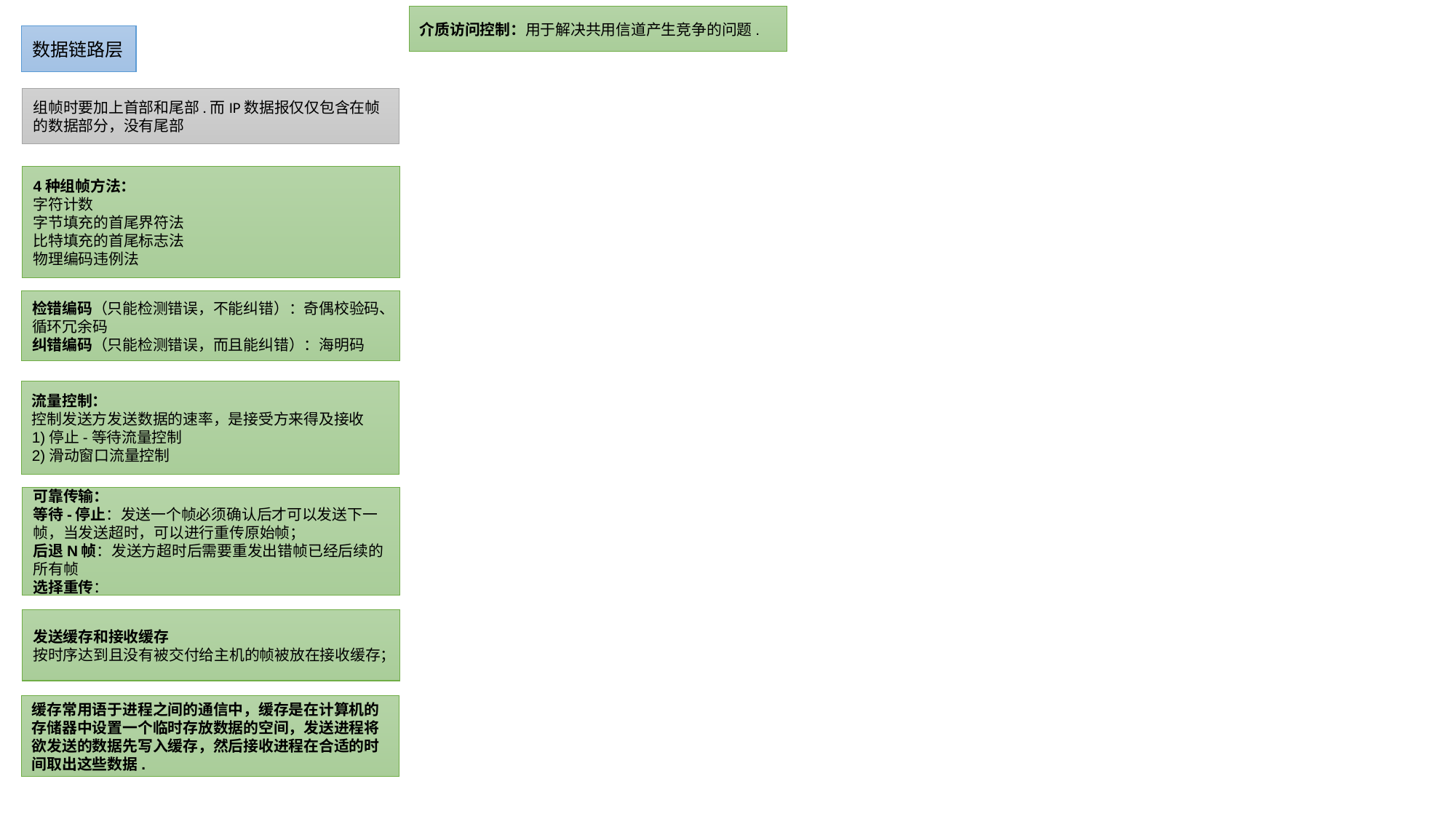

介质访问控制：用于解决共用信道产生竞争的问题.
数据链路层
组帧时要加上首部和尾部.而IP数据报仅仅包含在帧的数据部分，没有尾部
4种组帧方法：
字符计数
字节填充的首尾界符法
比特填充的首尾标志法
物理编码违例法
检错编码（只能检测错误，不能纠错）：奇偶校验码、循环冗余码
纠错编码（只能检测错误，而且能纠错）：海明码
流量控制：
控制发送方发送数据的速率，是接受方来得及接收
1)停止-等待流量控制
2)滑动窗口流量控制
可靠传输：
等待-停止：发送一个帧必须确认后才可以发送下一帧，当发送超时，可以进行重传原始帧；
后退N帧：发送方超时后需要重发出错帧已经后续的所有帧
选择重传：
发送缓存和接收缓存
按时序达到且没有被交付给主机的帧被放在接收缓存；
缓存常用语于进程之间的通信中，缓存是在计算机的存储器中设置一个临时存放数据的空间，发送进程将欲发送的数据先写入缓存，然后接收进程在合适的时间取出这些数据.